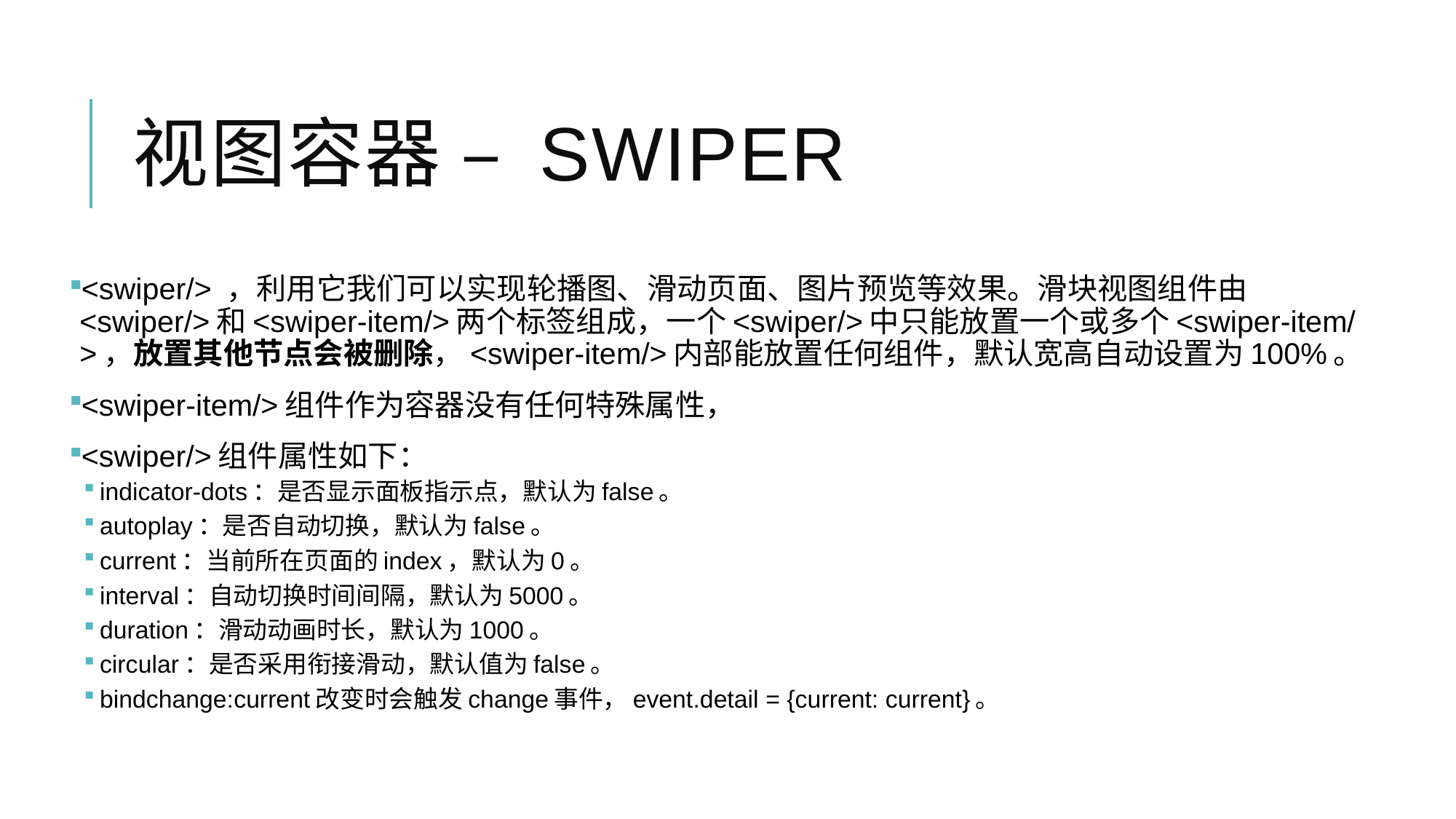

# 视图容器 – Swiper
<swiper/> ，利用它我们可以实现轮播图、滑动页面、图片预览等效果。滑块视图组件由<swiper/>和<swiper-item/>两个标签组成，一个<swiper/>中只能放置一个或多个<swiper-item/>，放置其他节点会被删除，<swiper-item/>内部能放置任何组件，默认宽高自动设置为100%。
<swiper-item/>组件作为容器没有任何特殊属性，
<swiper/>组件属性如下：
indicator-dots：是否显示面板指示点，默认为false。
autoplay：是否自动切换，默认为false。
current：当前所在页面的index，默认为0。
interval：自动切换时间间隔，默认为5000。
duration：滑动动画时长，默认为1000。
circular：是否采用衔接滑动，默认值为false。
bindchange:current改变时会触发change事件，event.detail = {current: current}。